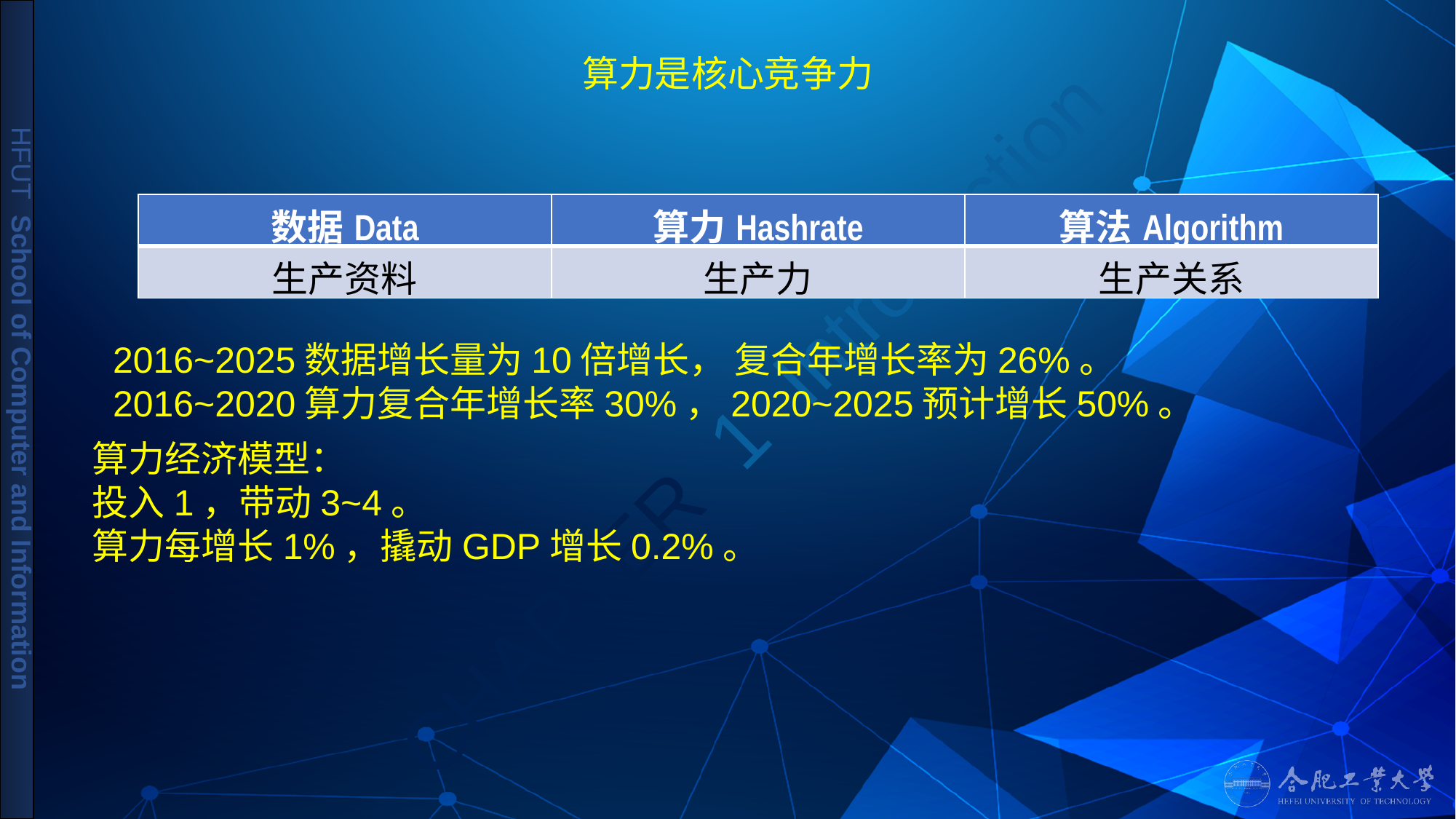

# 算力是核心竞争力
| 数据Data | 算力Hashrate | 算法Algorithm |
| --- | --- | --- |
| 生产资料 | 生产力 | 生产关系 |
       2016~2025数据增长量为10倍增长， 复合年增长率为26%。
       2016~2020算力复合年增长率30%，2020~2025预计增长50%。
算力经济模型：
投入1，带动3~4。
算力每增长1%，撬动GDP增长0.2%。